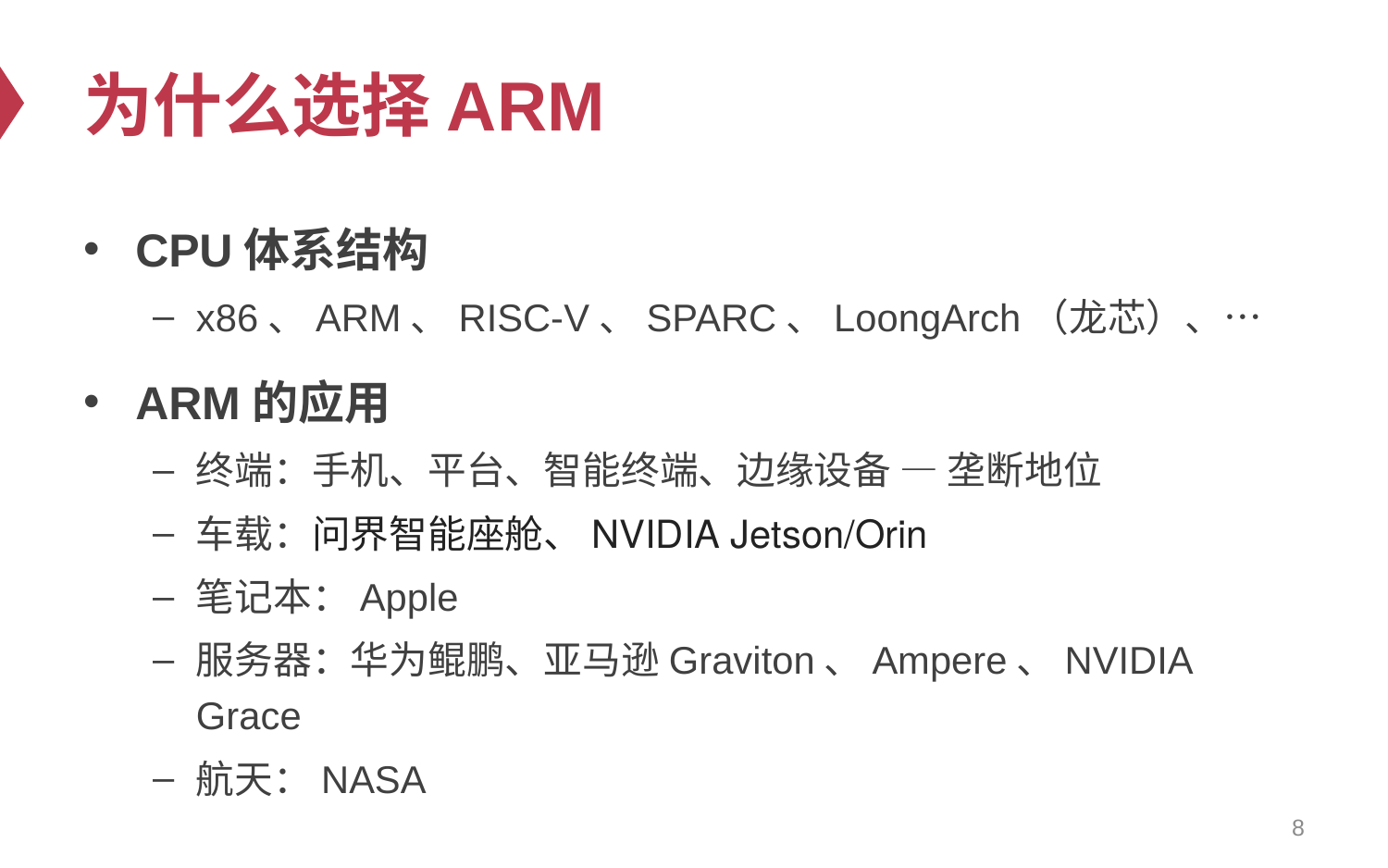

# 为什么选择ARM
CPU体系结构
x86、ARM、RISC-V、SPARC、LoongArch（龙芯）、…
ARM的应用
终端：手机、平台、智能终端、边缘设备 — 垄断地位
车载：问界智能座舱、NVIDIA Jetson/Orin
笔记本：Apple
服务器：华为鲲鹏、亚马逊Graviton、Ampere、NVIDIA Grace
航天：NASA

8